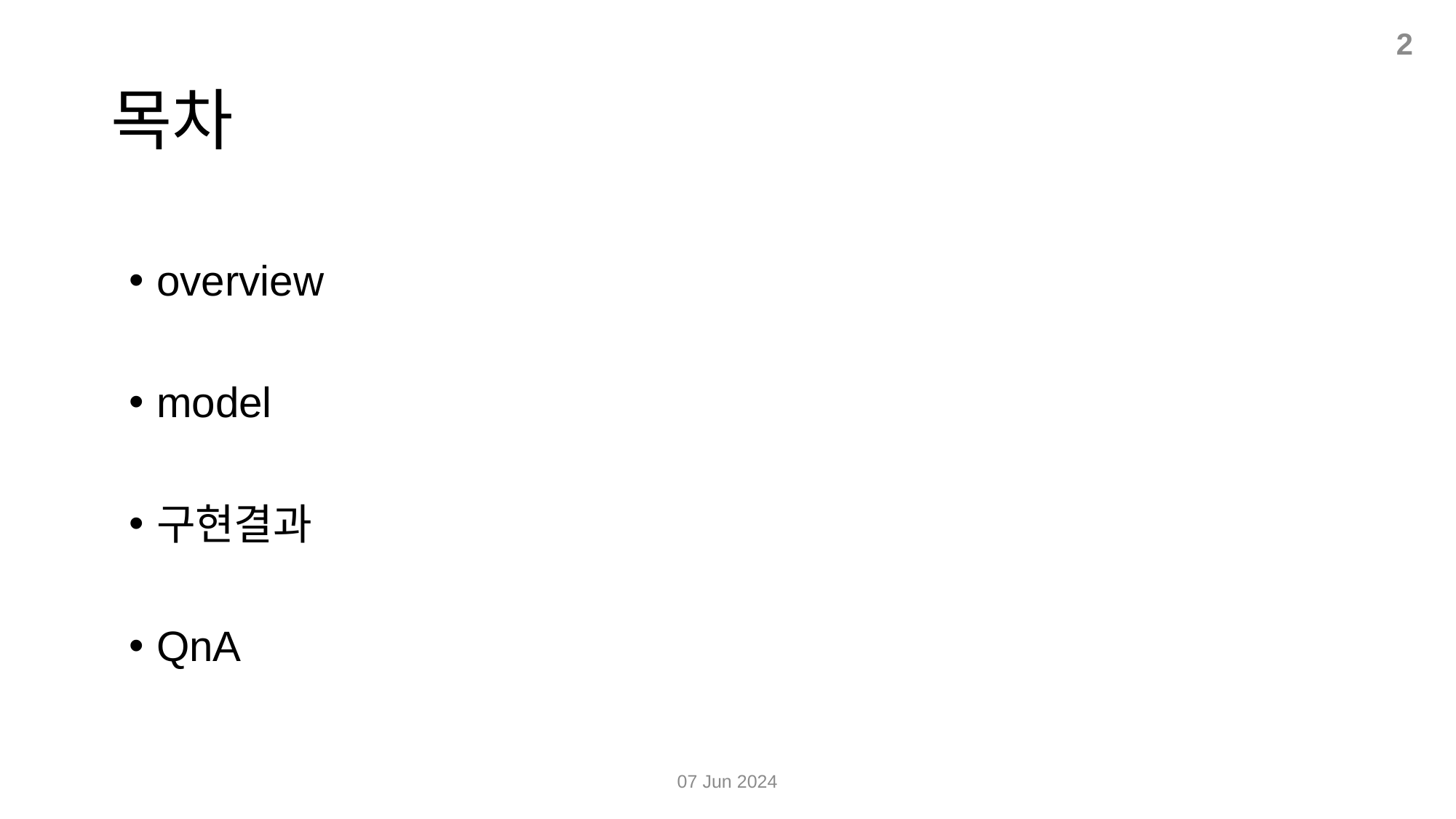

2
# 목차
overview

model

구현결과

QnA
07 Jun 2024